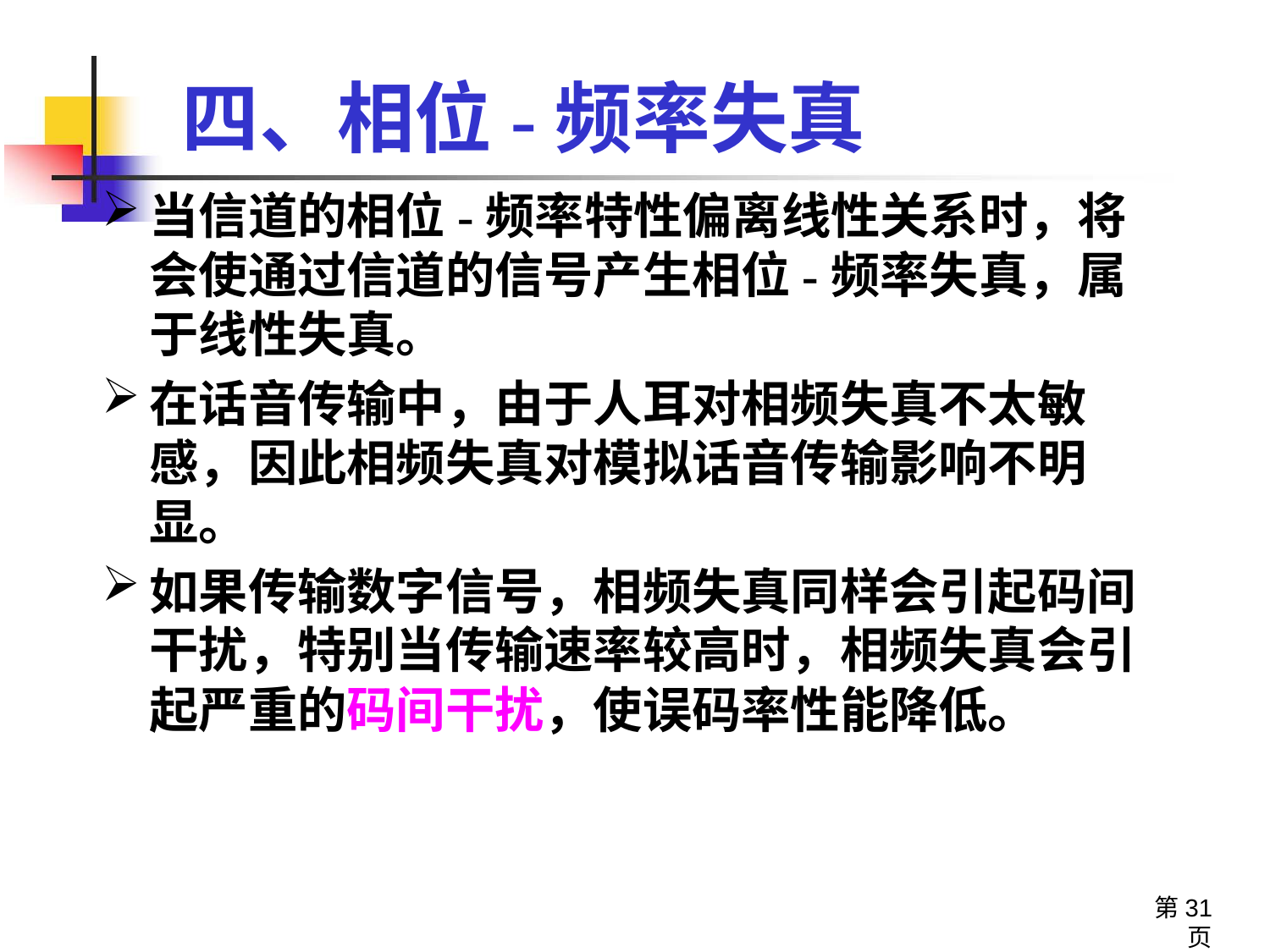

# 四、相位-频率失真
当信道的相位-频率特性偏离线性关系时，将会使通过信道的信号产生相位-频率失真，属于线性失真。
在话音传输中，由于人耳对相频失真不太敏感，因此相频失真对模拟话音传输影响不明显。
如果传输数字信号，相频失真同样会引起码间干扰，特别当传输速率较高时，相频失真会引起严重的码间干扰，使误码率性能降低。
第31页